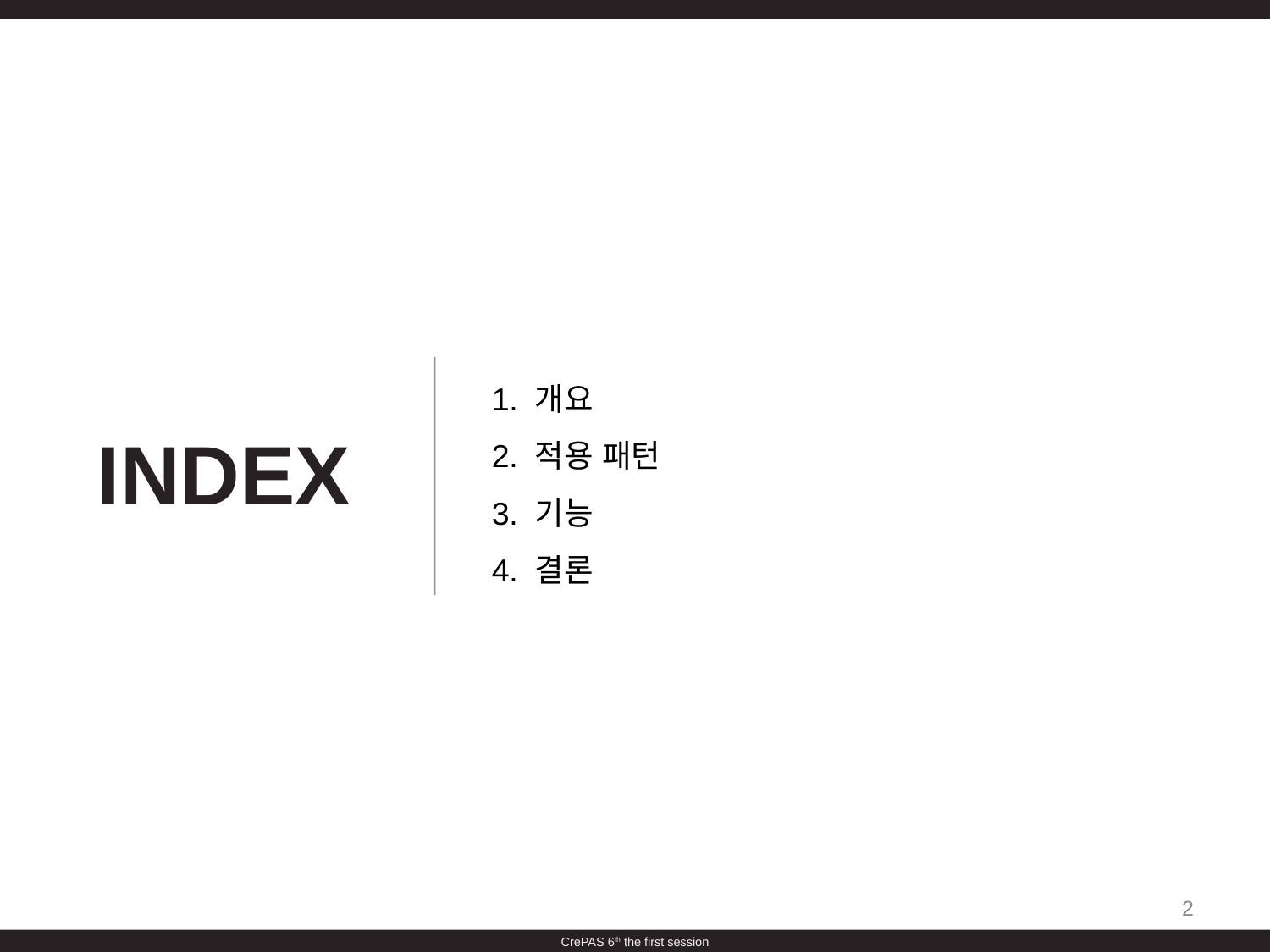

1. 개요
2. 적용 패턴
3. 기능
4. 결론
INDEX
2
CrePAS 6th the first session